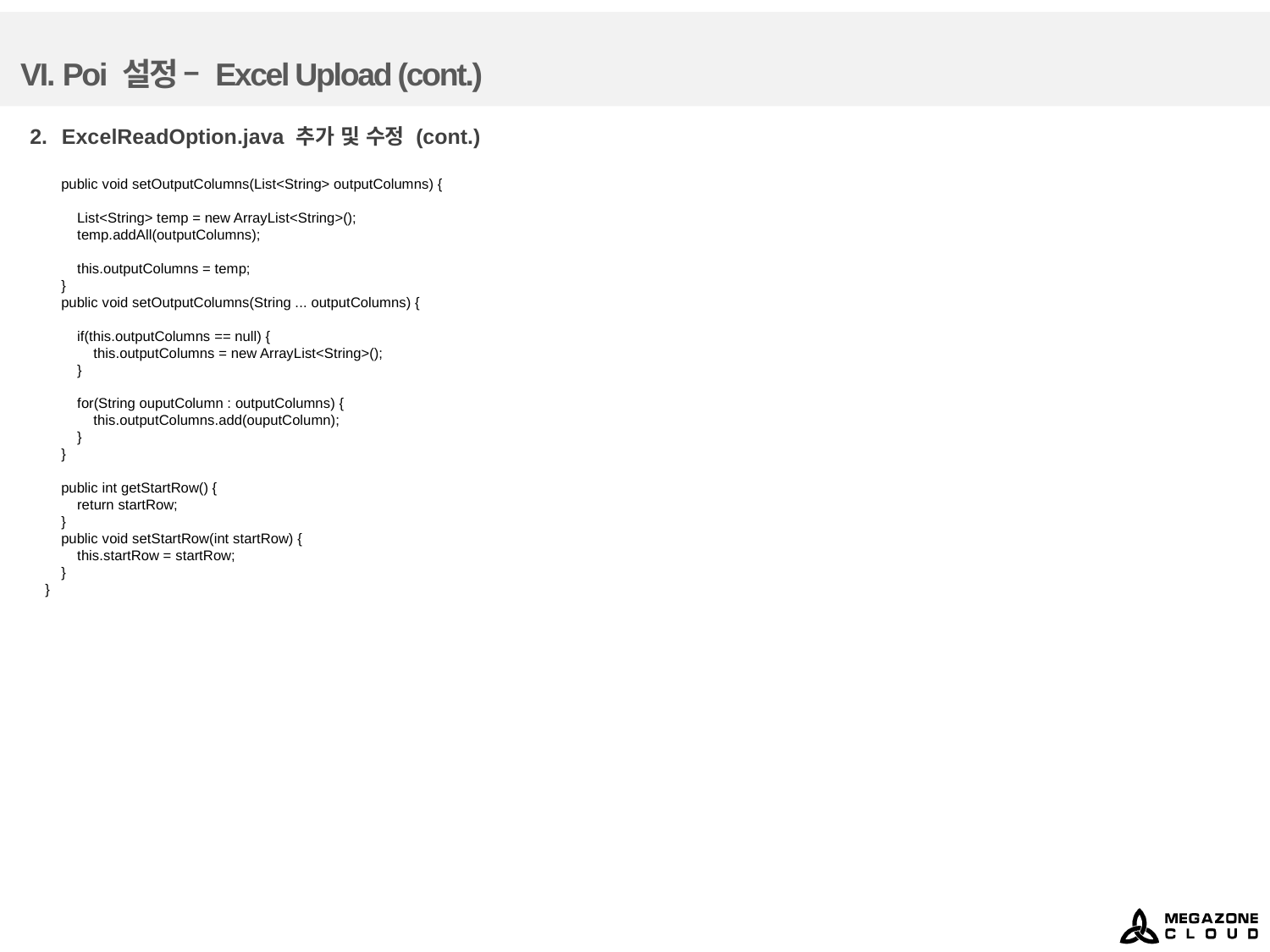

# VI. Poi 설정 – Excel Upload (cont.)
ExcelReadOption.java 추가 및 수정 (cont.)

    public void setOutputColumns(List<String> outputColumns) {

        List<String> temp = new ArrayList<String>();
        temp.addAll(outputColumns);

        this.outputColumns = temp;
    }
    public void setOutputColumns(String ... outputColumns) {

        if(this.outputColumns == null) {
            this.outputColumns = new ArrayList<String>();
        }

        for(String ouputColumn : outputColumns) {
            this.outputColumns.add(ouputColumn);
        }
    }

    public int getStartRow() {
        return startRow;
    }
    public void setStartRow(int startRow) {
        this.startRow = startRow;
    }
}